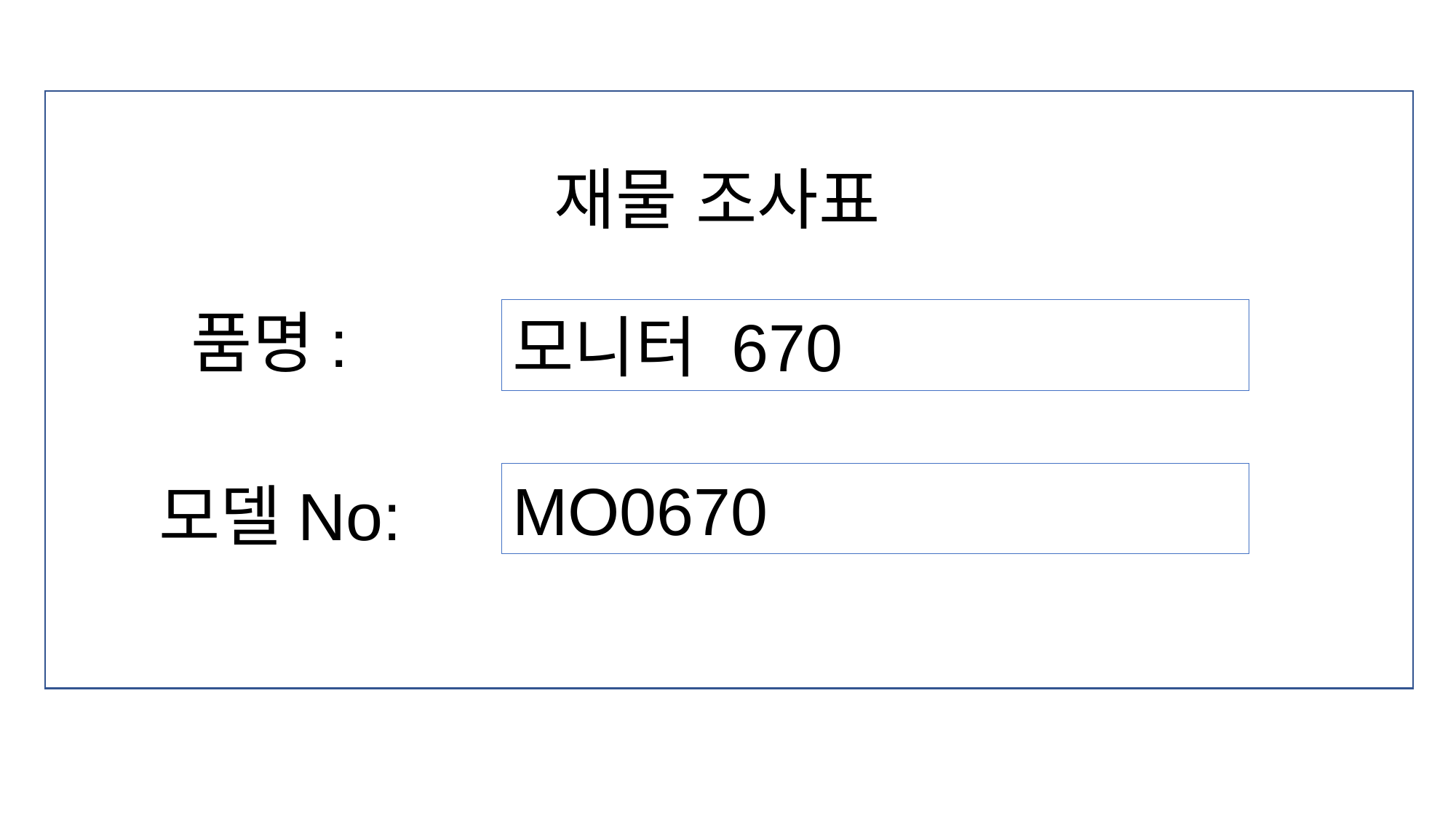

재물 조사표
품명:
모니터 670
MO0670
모델No: